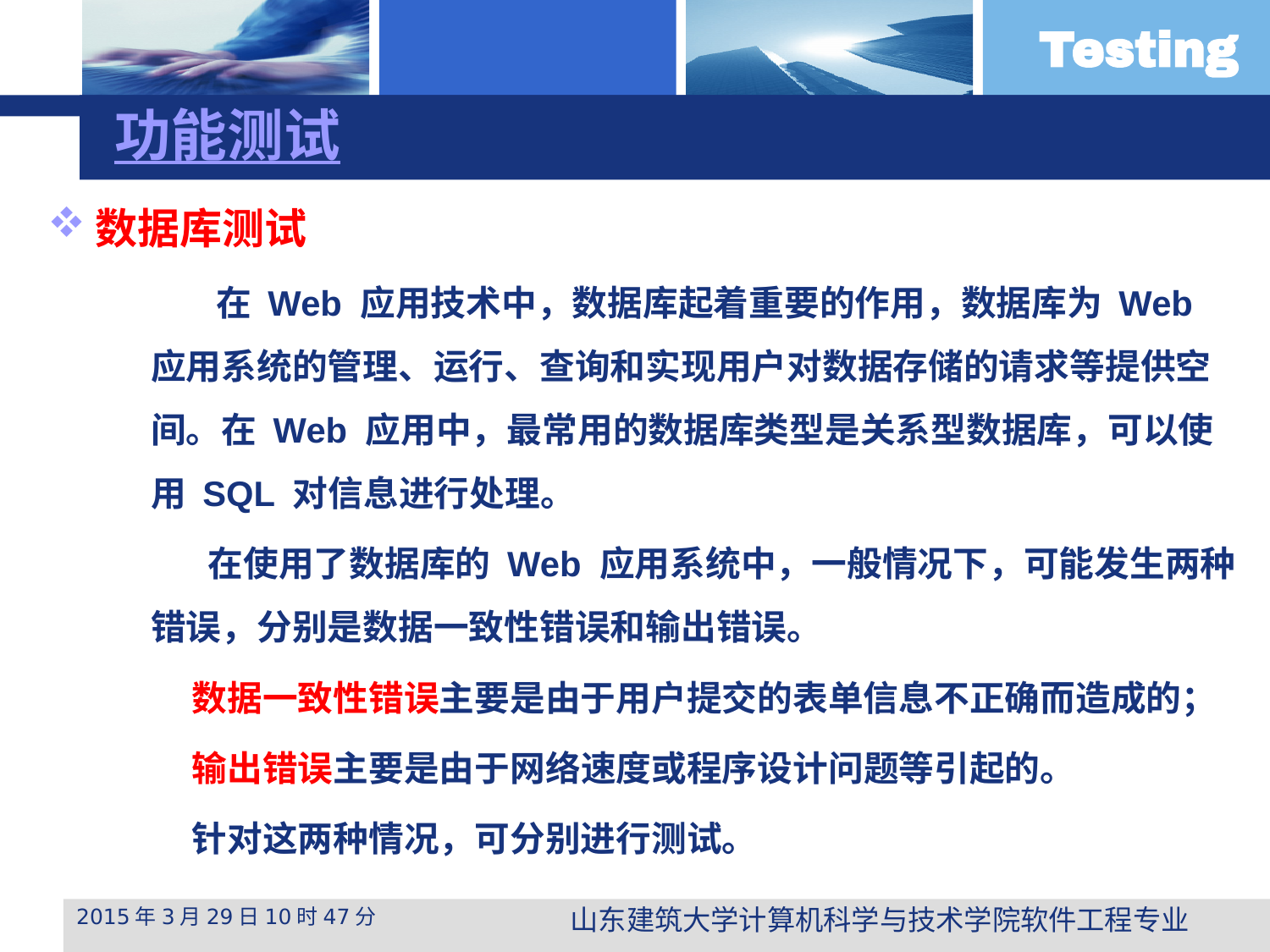

# 功能测试
数据库测试
            在 Web 应用技术中，数据库起着重要的作用，数据库为 Web 应用系统的管理、运行、查询和实现用户对数据存储的请求等提供空间。在 Web 应用中，最常用的数据库类型是关系型数据库，可以使用 SQL 对信息进行处理。
           在使用了数据库的 Web 应用系统中，一般情况下，可能发生两种错误，分别是数据一致性错误和输出错误。
         数据一致性错误主要是由于用户提交的表单信息不正确而造成的；
         输出错误主要是由于网络速度或程序设计问题等引起的。
         针对这两种情况，可分别进行测试。
山东建筑大学计算机科学与技术学院软件工程专业
2015年3月29日10时47分